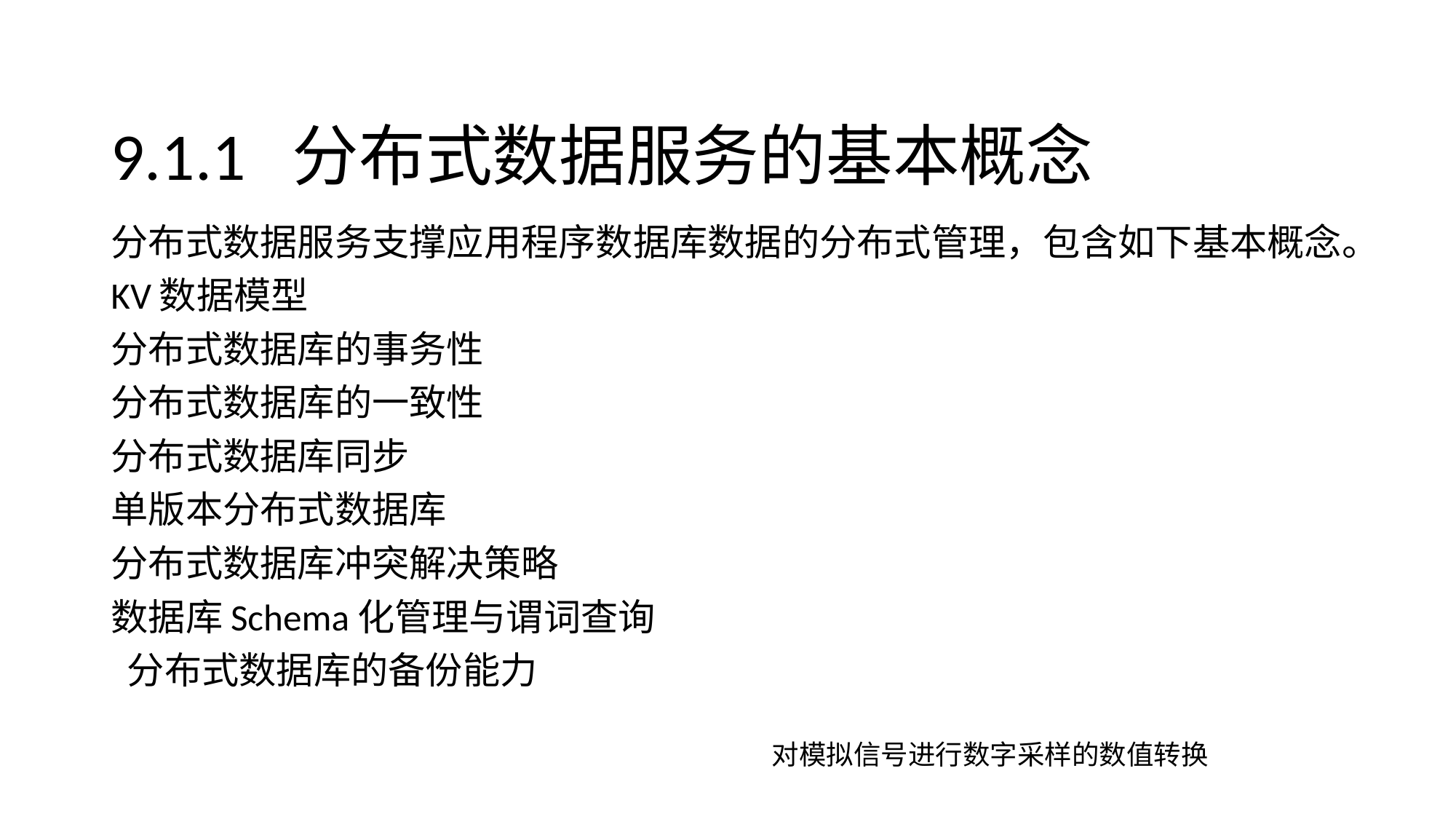

# 9.1.1  分布式数据服务的基本概念
分布式数据服务支撑应用程序数据库数据的分布式管理，包含如下基本概念。
KV数据模型
分布式数据库的事务性
分布式数据库的一致性
分布式数据库同步
单版本分布式数据库
分布式数据库冲突解决策略
数据库Schema化管理与谓词查询
 分布式数据库的备份能力
对模拟信号进行数字采样的数值转换